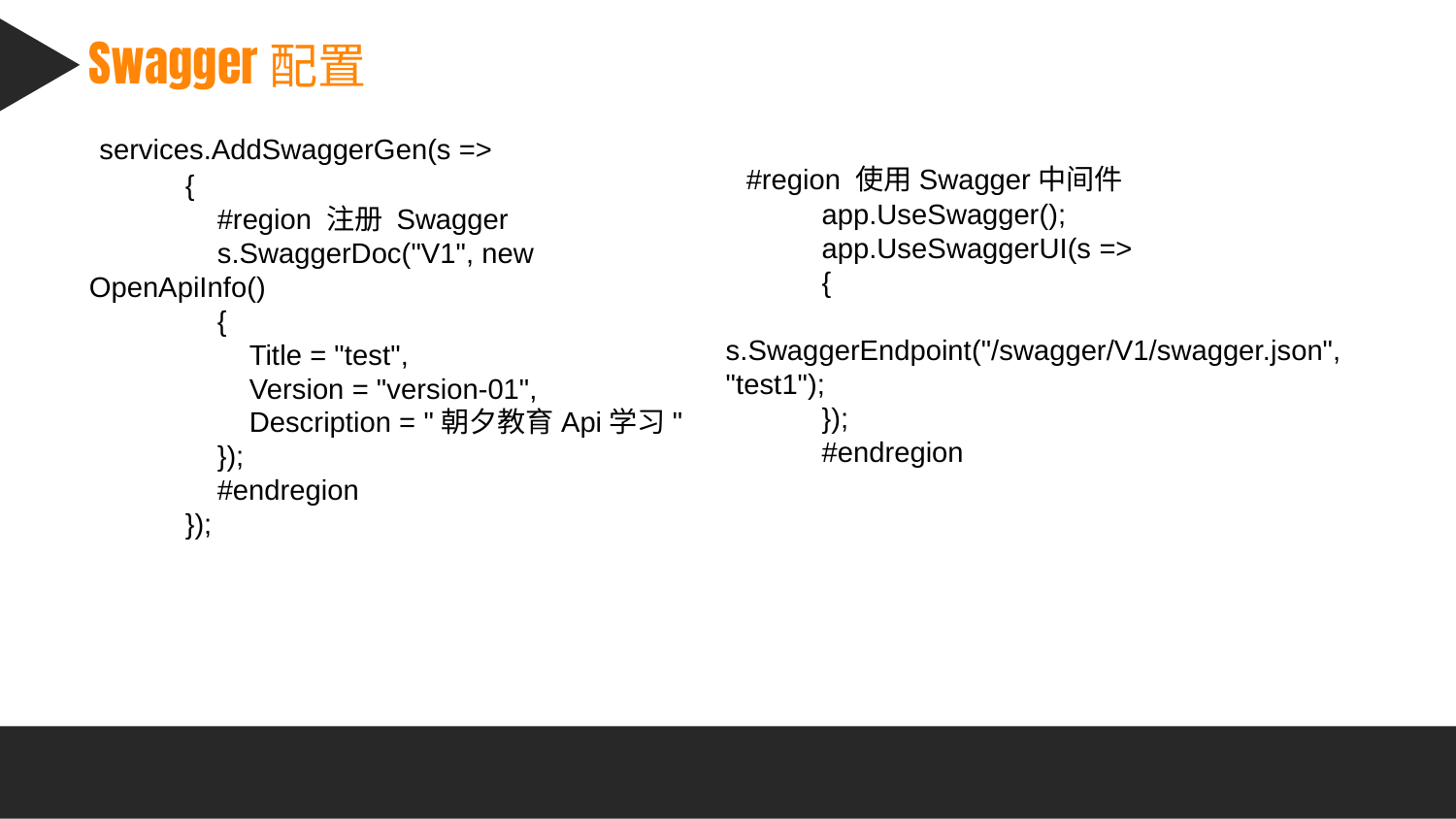

Swagger配置
 services.AddSwaggerGen(s =>
            {
                #region 注册 Swagger
                s.SwaggerDoc("V1", new OpenApiInfo()
                {
                    Title = "test",
                    Version = "version-01",
                    Description = "朝夕教育Api学习"
                });
                #endregion
            });
  #region 使用Swagger中间件
            app.UseSwagger();
            app.UseSwaggerUI(s =>
            {
                s.SwaggerEndpoint("/swagger/V1/swagger.json", "test1");
            });
            #endregion